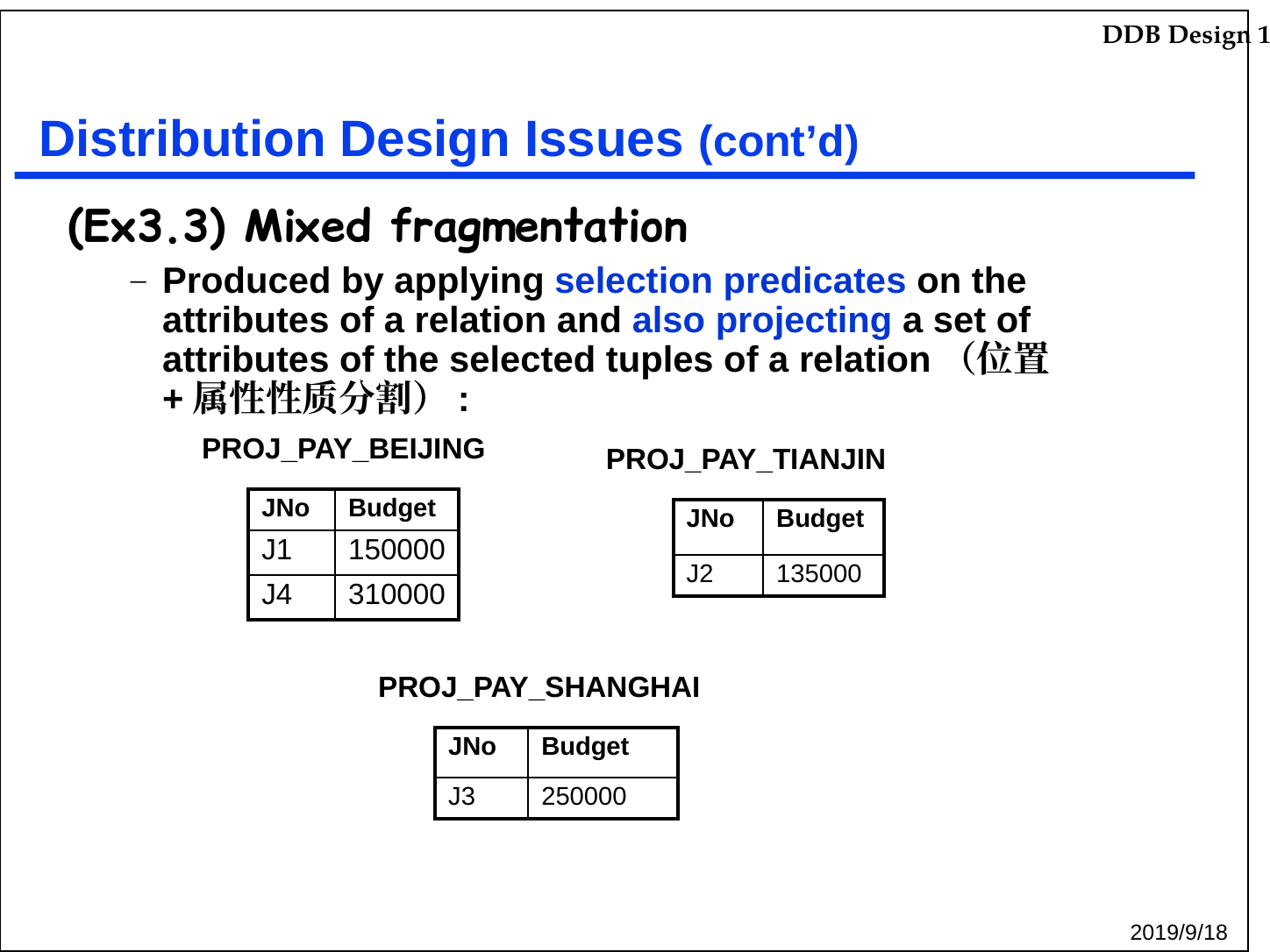

# Distribution Design Issues (cont’d)
(Ex3.3) Mixed fragmentation
Produced by applying selection predicates on the attributes of a relation and also projecting a set of attributes of the selected tuples of a relation（位置+属性性质分割）:
PROJ_PAY_BEIJING
PROJ_PAY_TIANJIN
| JNo | Budget |
| --- | --- |
| J1 | 150000 |
| J4 | 310000 |
| JNo | Budget |
| --- | --- |
| J2 | 135000 |
PROJ_PAY_SHANGHAI
| JNo | Budget |
| --- | --- |
| J3 | 250000 |